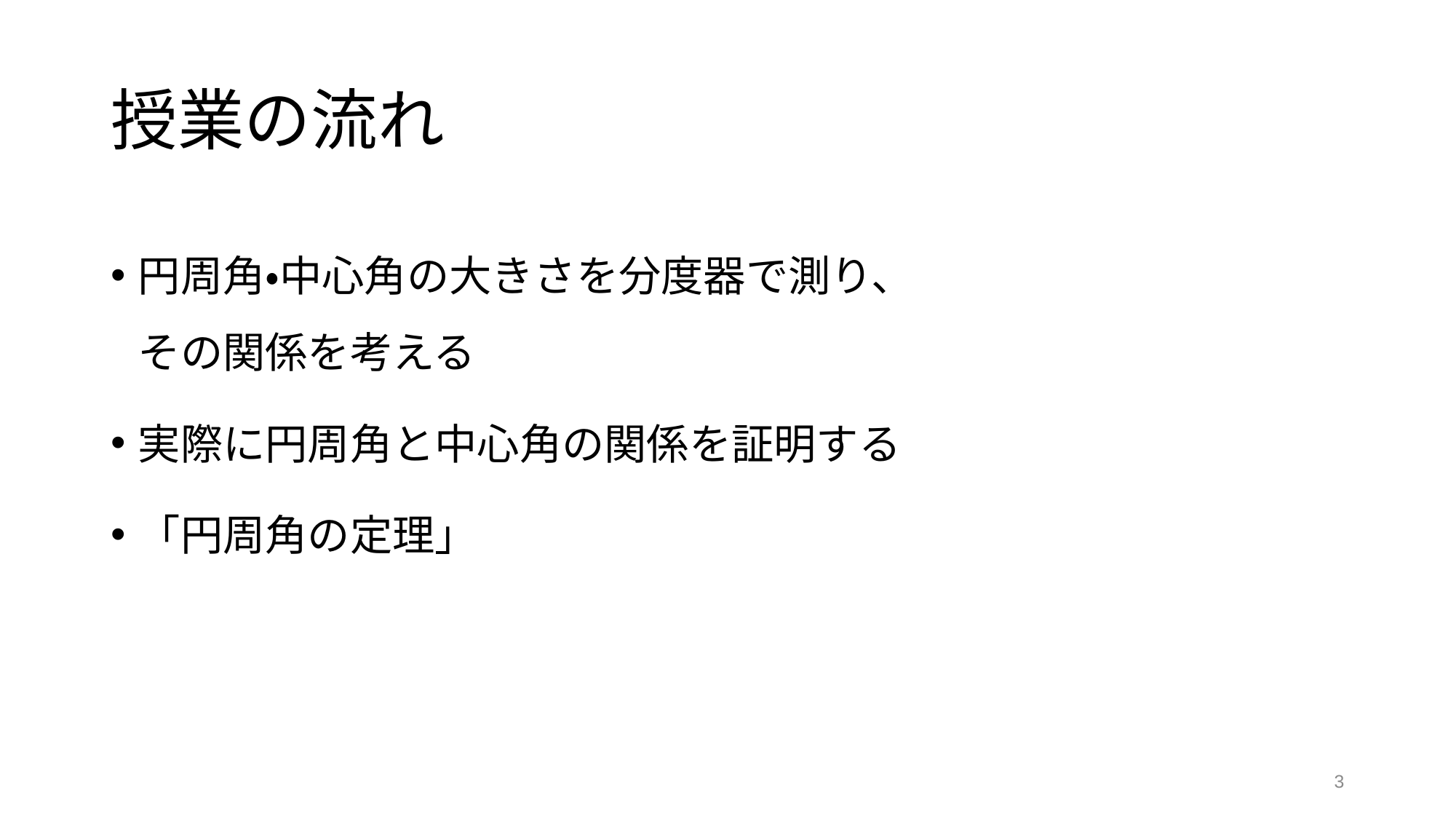

# 授業の流れ
円周角・中心角の大きさを分度器で測り、
その関係を考える
実際に円周角と中心角の関係を証明する
「円周角の定理」
3